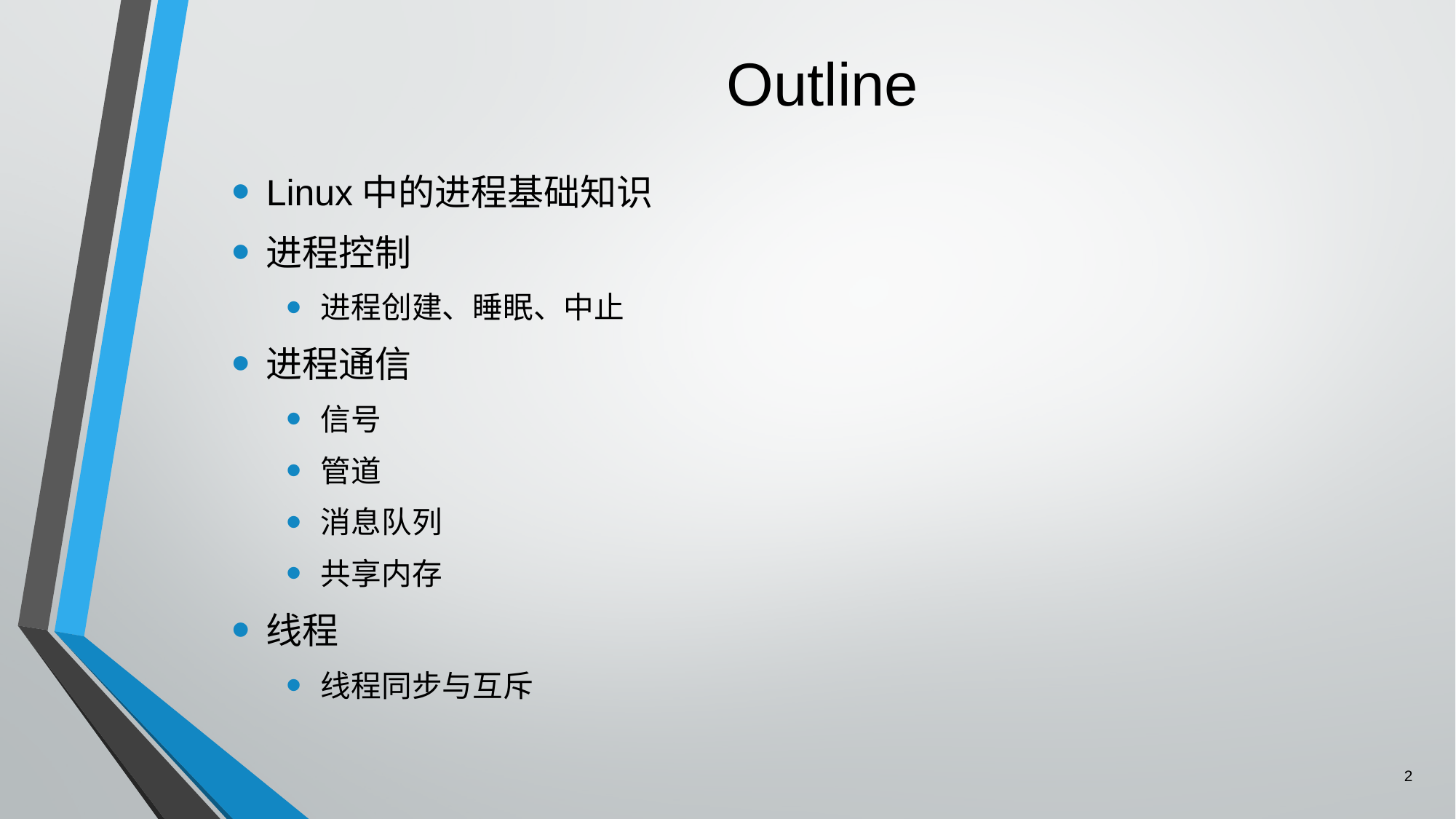

# Outline
Linux中的进程基础知识
进程控制
进程创建、睡眠、中止
进程通信
信号
管道
消息队列
共享内存
线程
线程同步与互斥

2